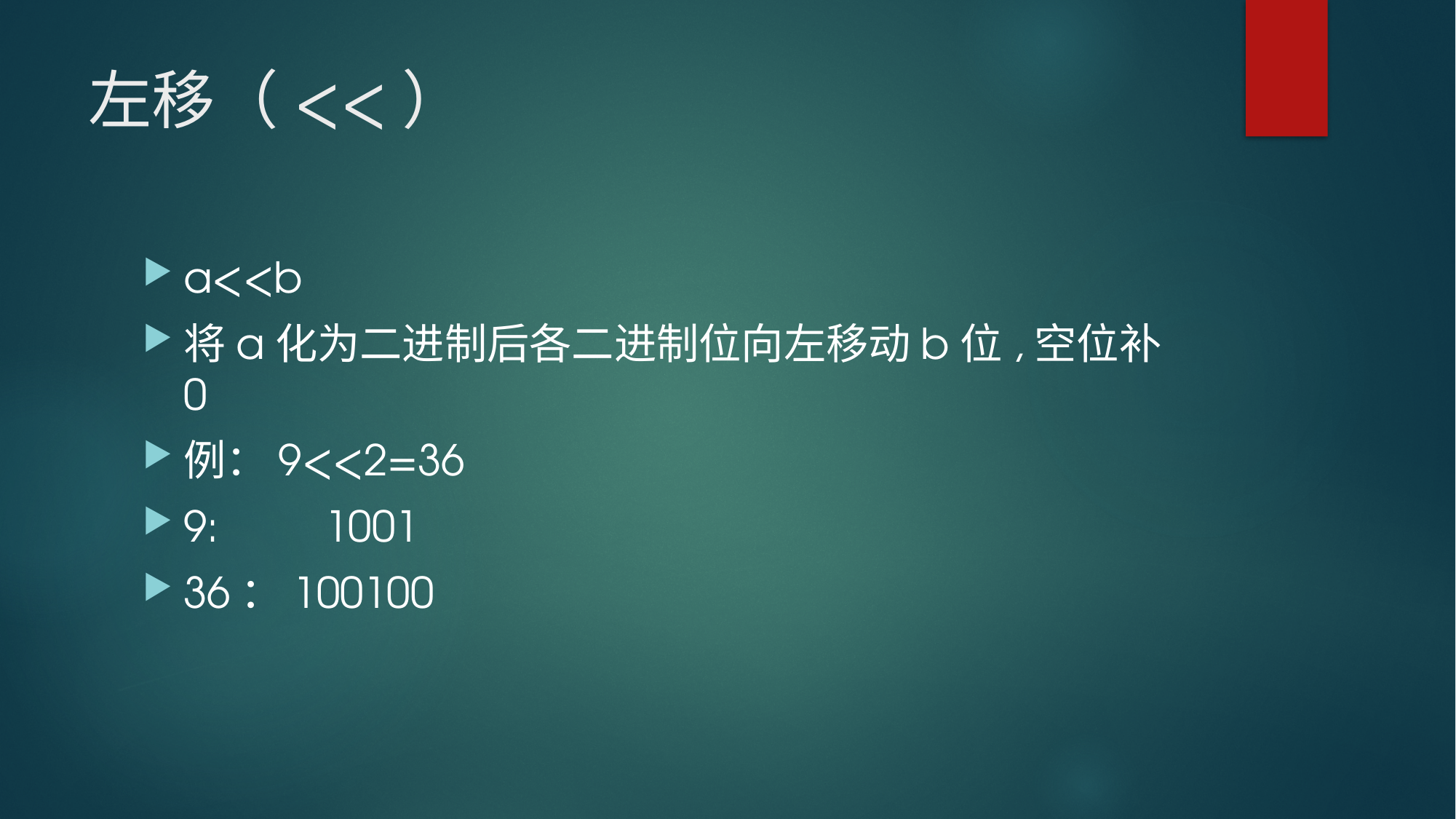

# 左移（<<）
a<<b
将a化为二进制后各二进制位向左移动b位,空位补0
例：9<<2=36
9:         1001
36：100100